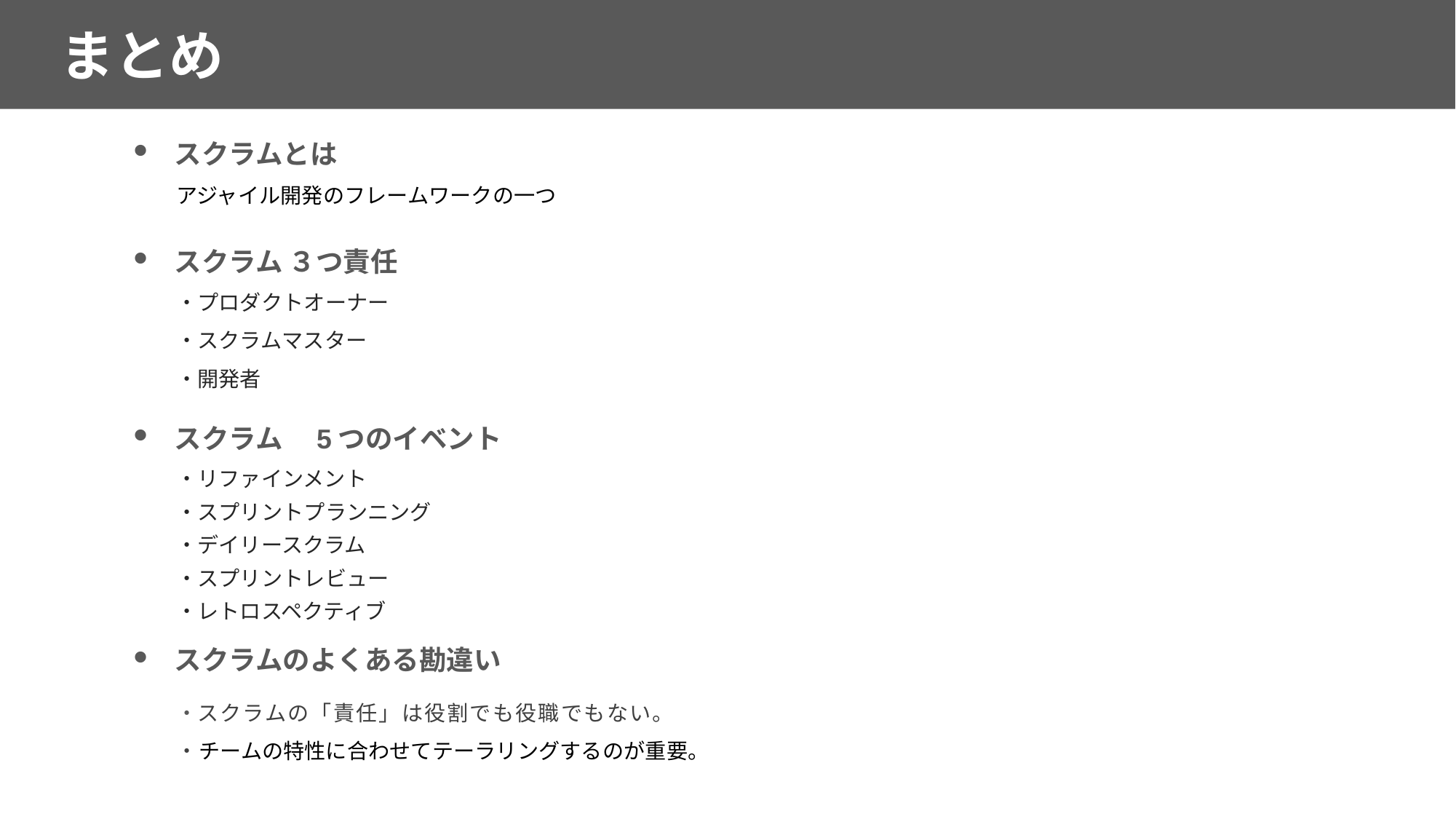

まとめ
#
スクラムとは
アジャイル開発のフレームワークの一つ
スクラム ３つ責任
・プロダクトオーナー
・スクラムマスター
・開発者
スクラム　5つのイベント
・リファインメント
・スプリントプランニング
・デイリースクラム
・スプリントレビュー
・レトロスペクティブ
スクラムのよくある勘違い
・スクラムの「責任」は役割でも役職でもない。
・チームの特性に合わせてテーラリングするのが重要。